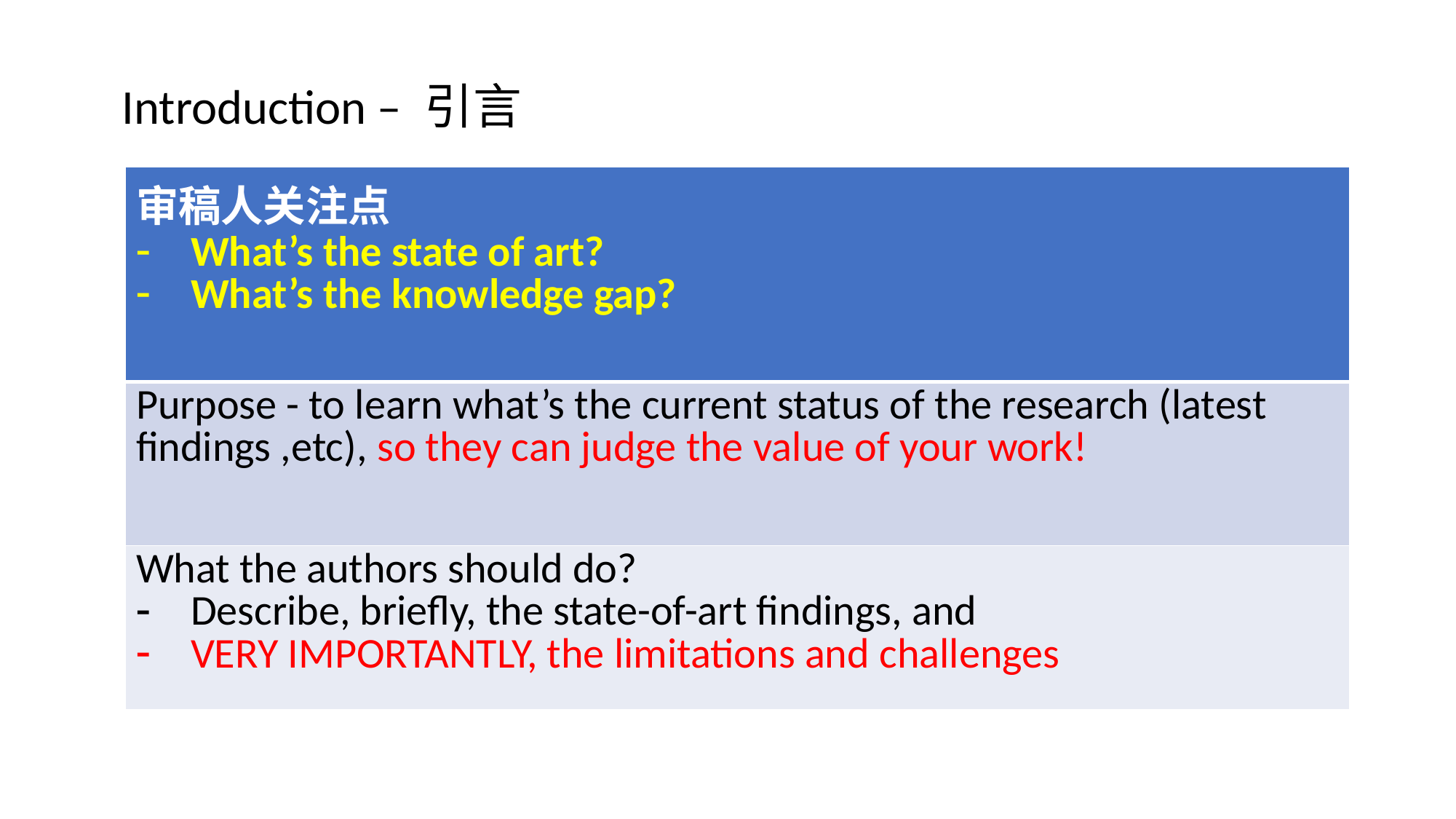

Introduction – 引言
| 审稿人关注点 What’s the state of art? What’s the knowledge gap? |
| --- |
| Purpose - to learn what’s the current status of the research (latest findings ,etc), so they can judge the value of your work! |
| What the authors should do? Describe, briefly, the state-of-art findings, and VERY IMPORTANTLY, the limitations and challenges |